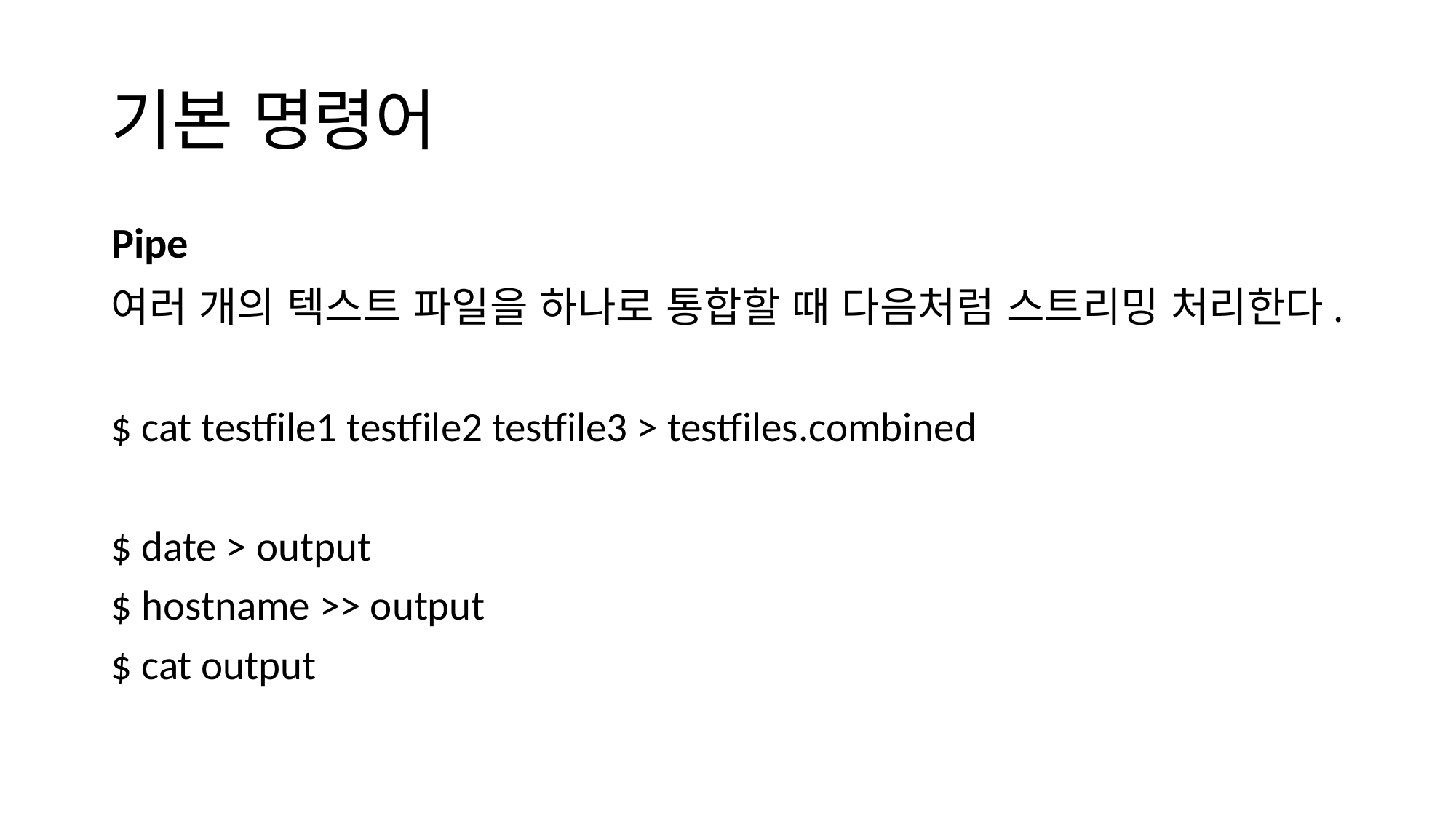

# 기본 명령어
Pipe
여러 개의 텍스트 파일을 하나로 통합할 때 다음처럼 스트리밍 처리한다.

$ cat testfile1 testfile2 testfile3 > testfiles.combined

$ date > output
$ hostname >> output
$ cat output